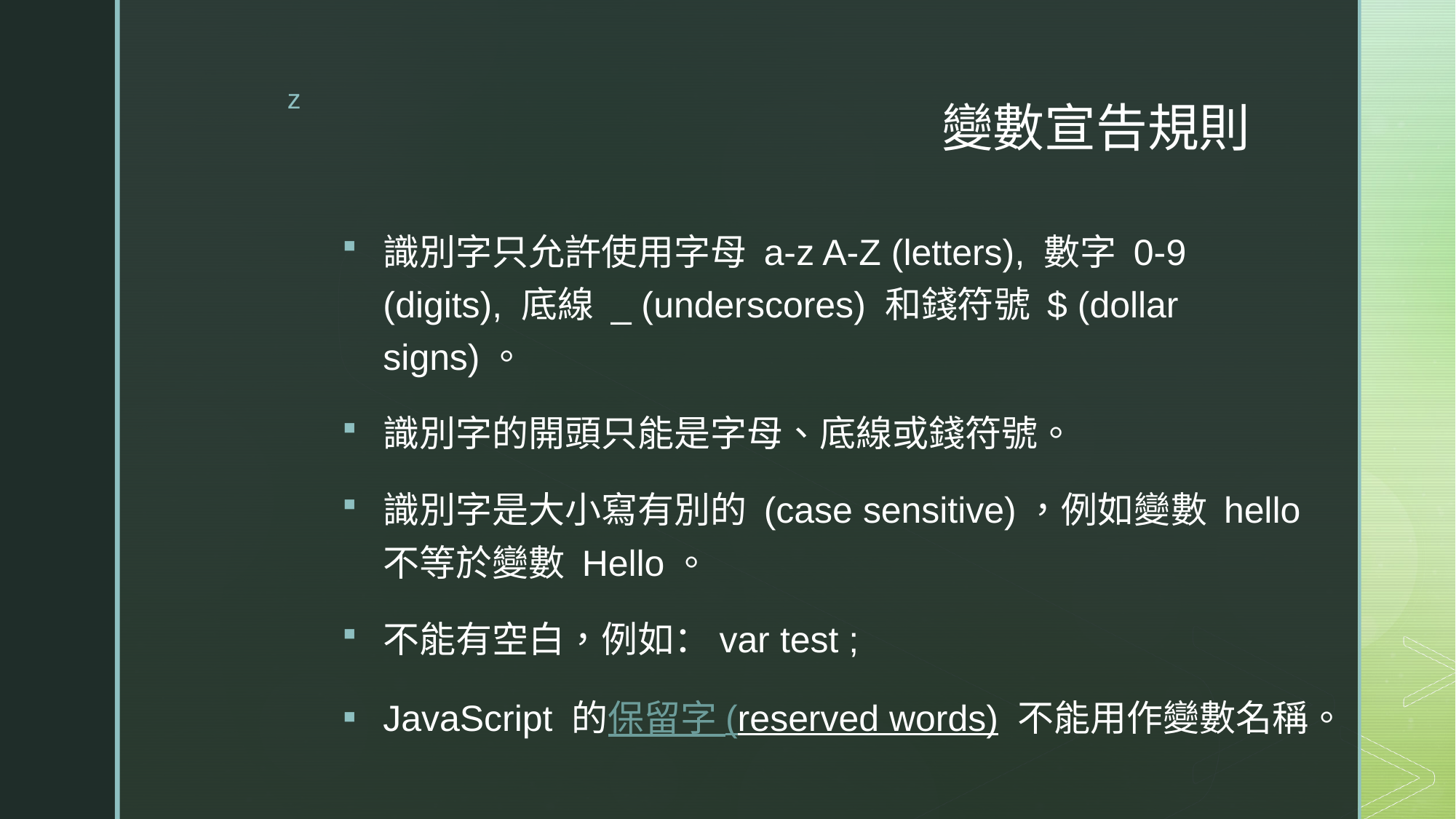

# 變數宣告規則
識別字只允許使用字母 a-z A-Z (letters), 數字 0-9 (digits), 底線 _ (underscores) 和錢符號 $ (dollar signs)。
識別字的開頭只能是字母、底線或錢符號。
識別字是大小寫有別的 (case sensitive)，例如變數 hello 不等於變數 Hello。
不能有空白，例如：var test ;
JavaScript 的保留字 (reserved words) 不能用作變數名稱。